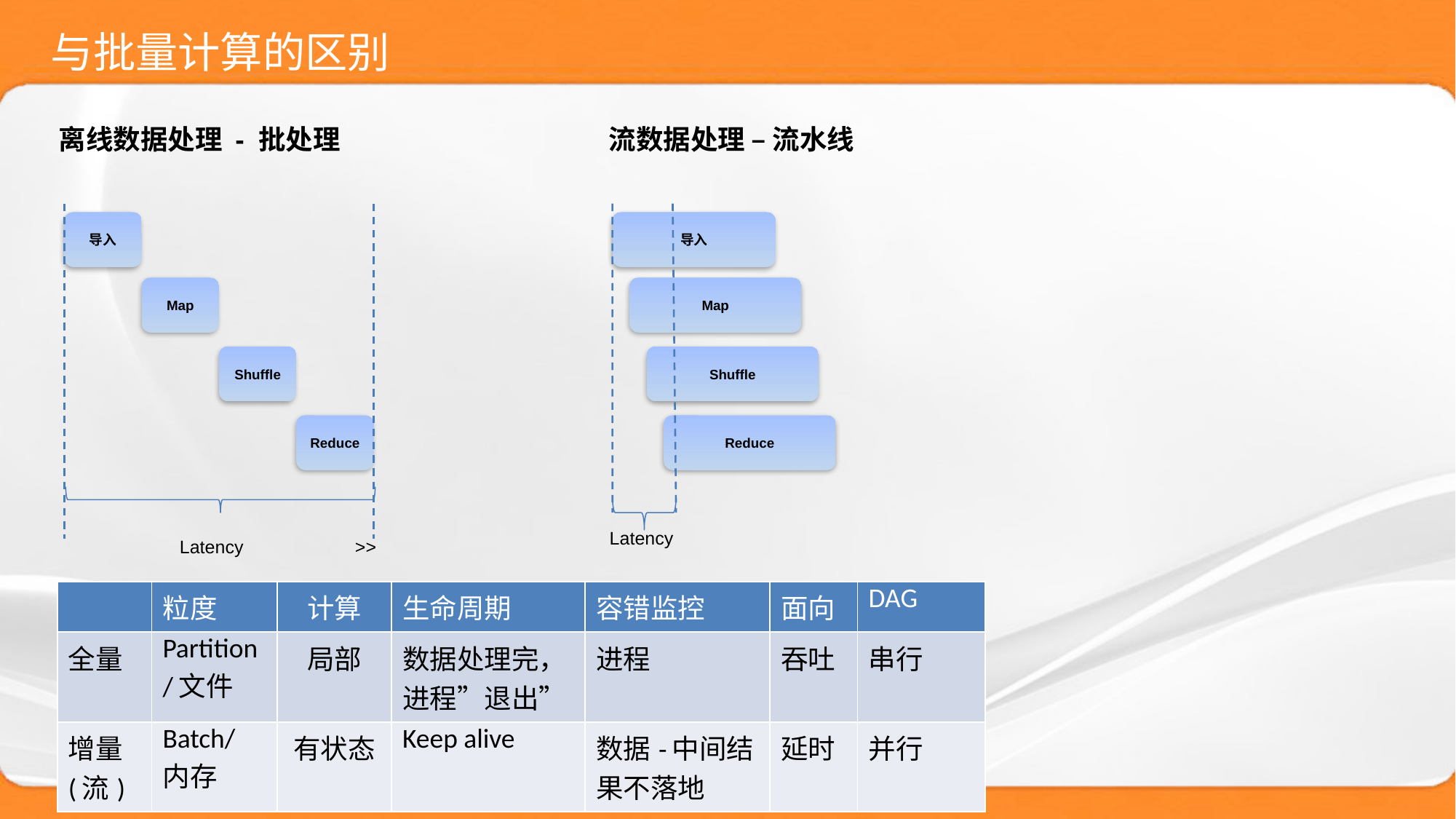

# 与批量计算的区别
离线数据处理 - 批处理

流数据处理 – 流水线
导入
导入
Map
Map

Shuffle
Shuffle
Reduce
Reduce

Latency
Latency                      >>
|  | 粒度 | 计算 | 生命周期 | 容错监控 | 面向 | DAG |
| --- | --- | --- | --- | --- | --- | --- |
| 全量 | Partition/文件 | 局部 | 数据处理完，进程”退出” | 进程 | 吞吐 | 串行 |
| 增量(流) | Batch/内存 | 有状态 | Keep alive | 数据-中间结果不落地 | 延时 | 并行 |